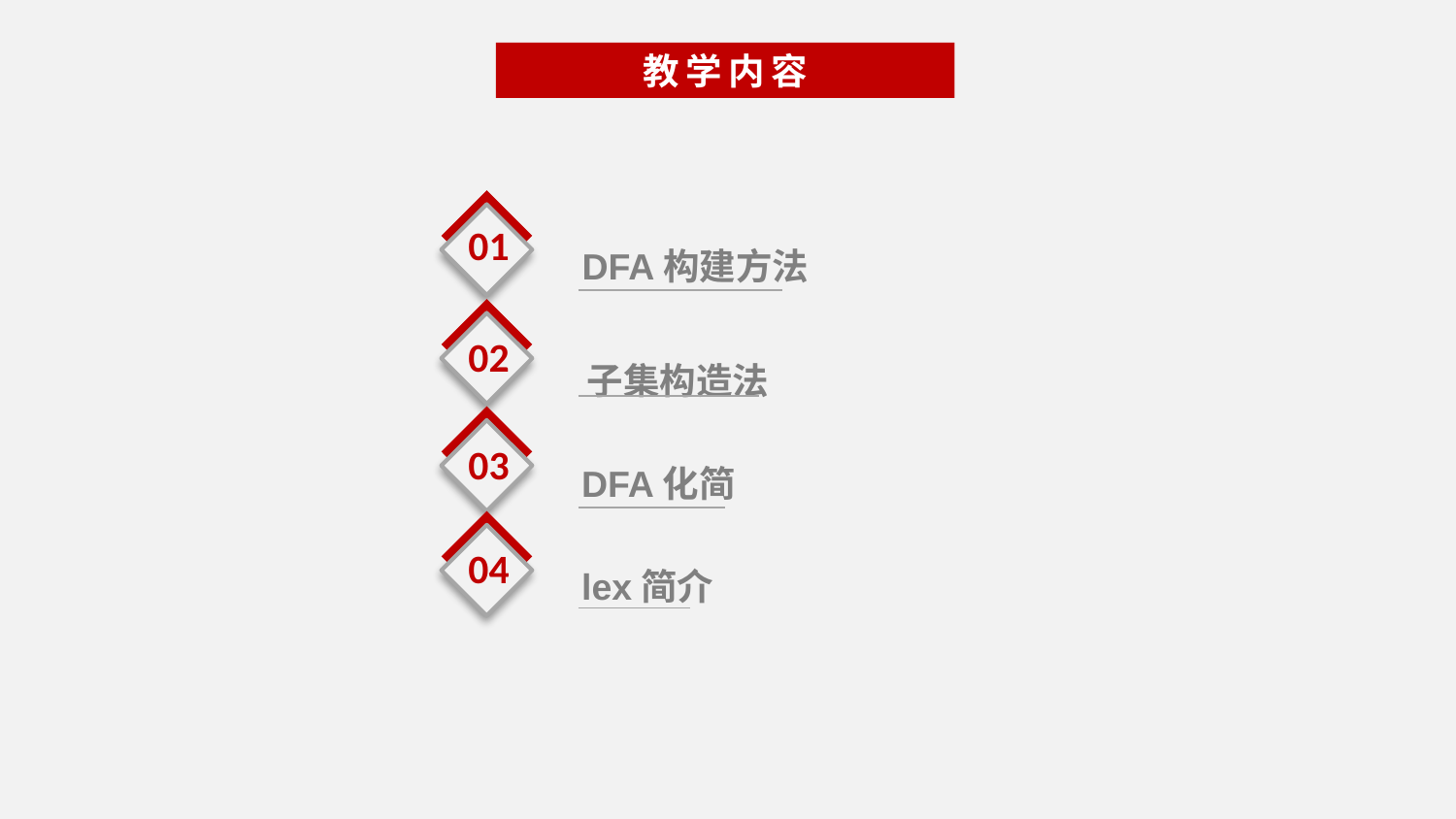

教学内容

01
DFA构建方法

02
子集构造法

03
DFA化简

04
lex简介